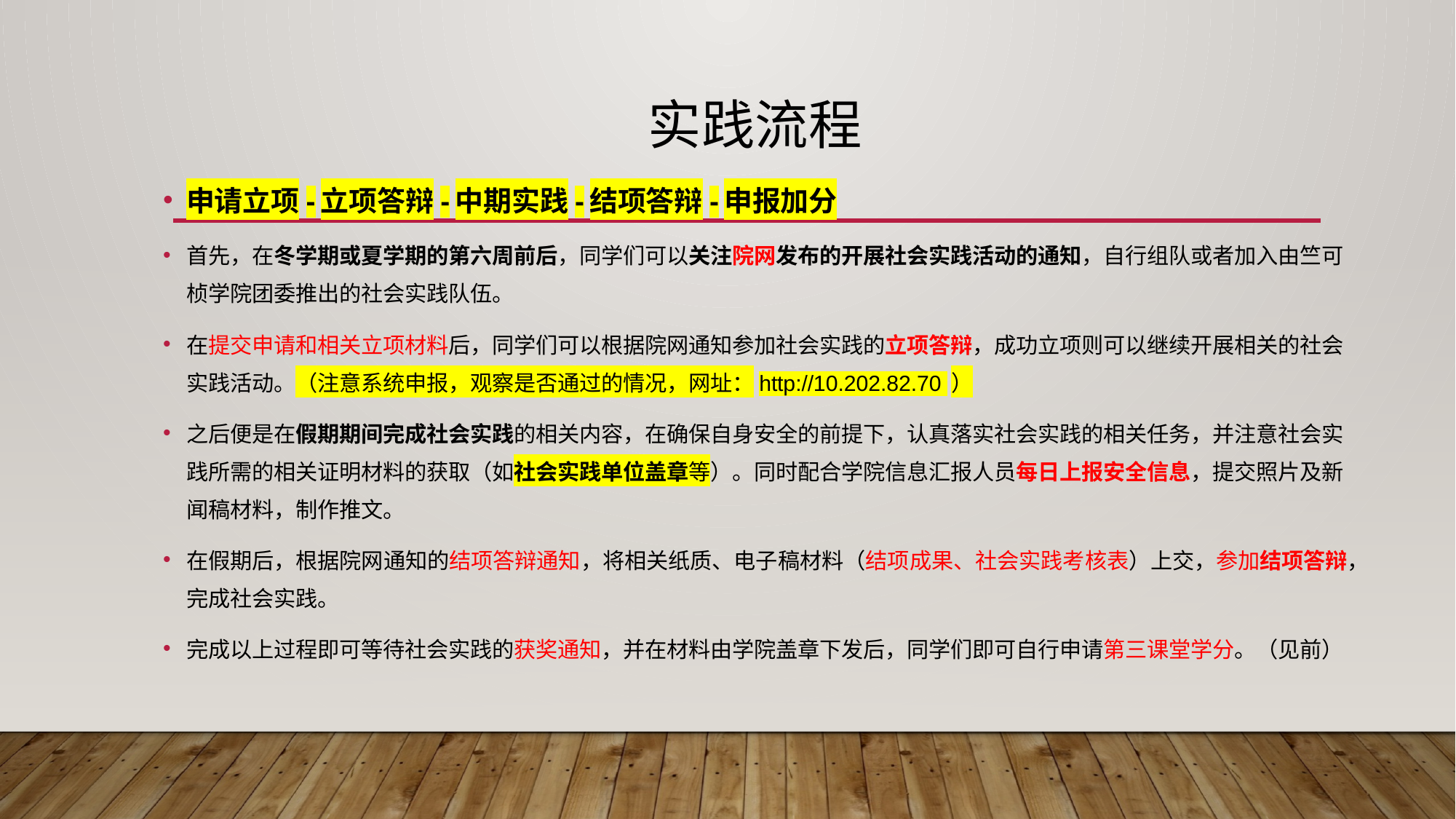

# 实践流程
申请立项-立项答辩-中期实践-结项答辩-申报加分
首先，在冬学期或夏学期的第六周前后，同学们可以关注院网发布的开展社会实践活动的通知，自行组队或者加入由竺可桢学院团委推出的社会实践队伍。
在提交申请和相关立项材料后，同学们可以根据院网通知参加社会实践的立项答辩，成功立项则可以继续开展相关的社会实践活动。（注意系统申报，观察是否通过的情况，网址：http://10.202.82.70 ）
之后便是在假期期间完成社会实践的相关内容，在确保自身安全的前提下，认真落实社会实践的相关任务，并注意社会实践所需的相关证明材料的获取（如社会实践单位盖章等）。同时配合学院信息汇报人员每日上报安全信息，提交照片及新闻稿材料，制作推文。
在假期后，根据院网通知的结项答辩通知，将相关纸质、电子稿材料（结项成果、社会实践考核表）上交，参加结项答辩，完成社会实践。
完成以上过程即可等待社会实践的获奖通知，并在材料由学院盖章下发后，同学们即可自行申请第三课堂学分。（见前）